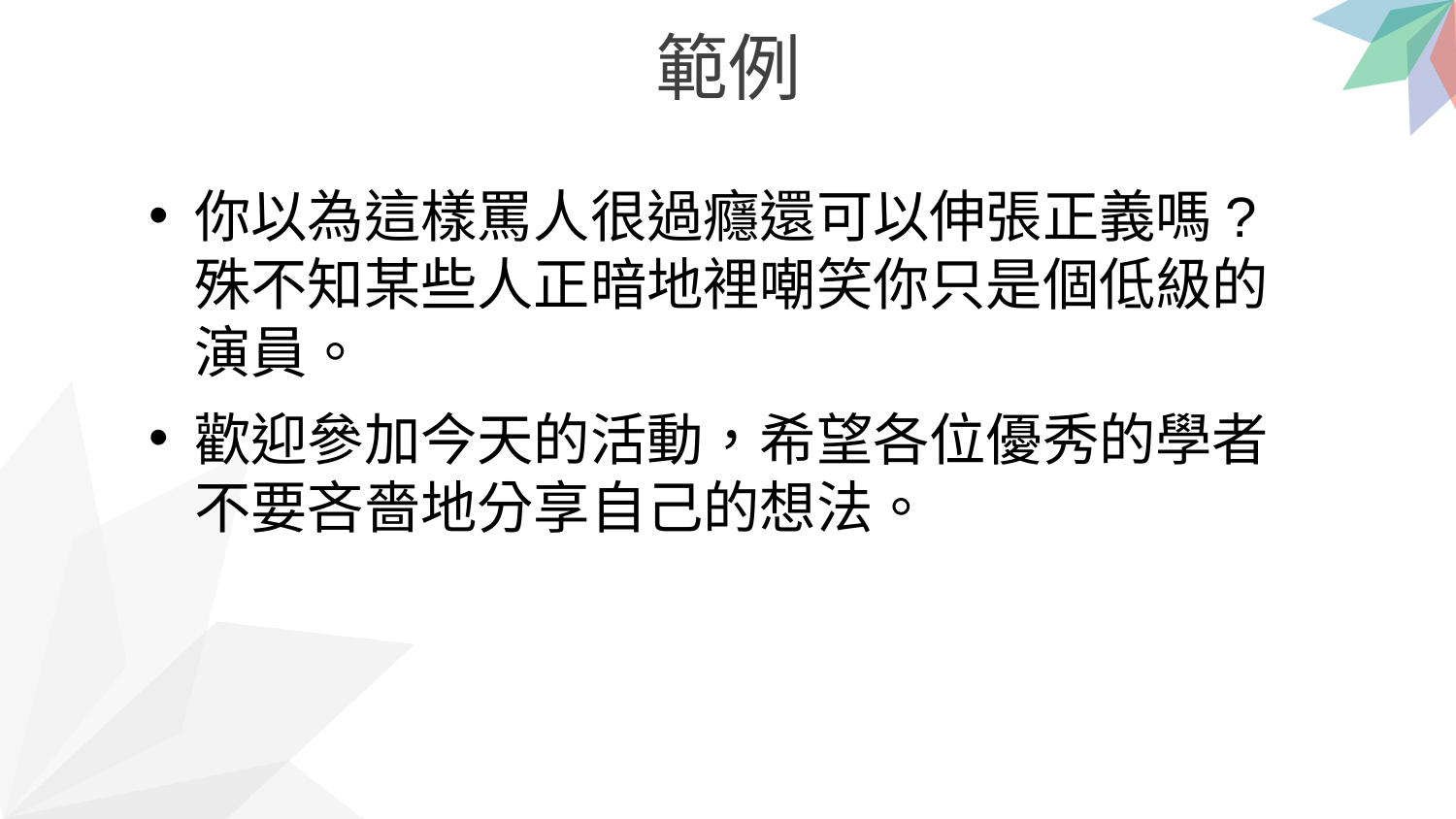

範例
你以為這樣罵人很過癮還可以伸張正義嗎?殊不知某些人正暗地裡嘲笑你只是個低級的演員。

歡迎參加今天的活動，希望各位優秀的學者不要吝嗇地分享自己的想法。